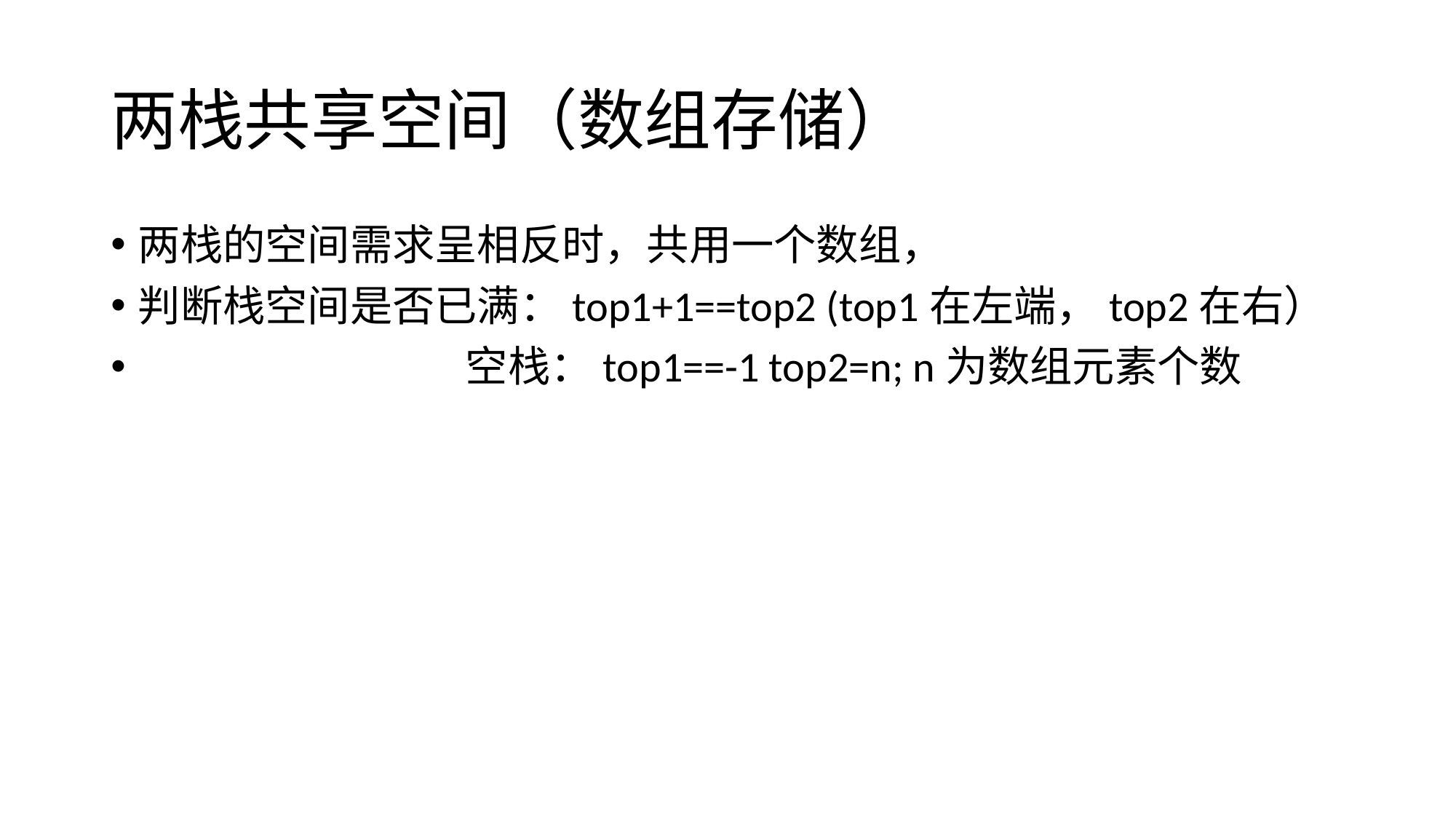

# 两栈共享空间（数组存储）
两栈的空间需求呈相反时，共用一个数组，
判断栈空间是否已满：top1+1==top2 (top1在左端，top2在右）
  			空栈：top1==-1 top2=n; n为数组元素个数